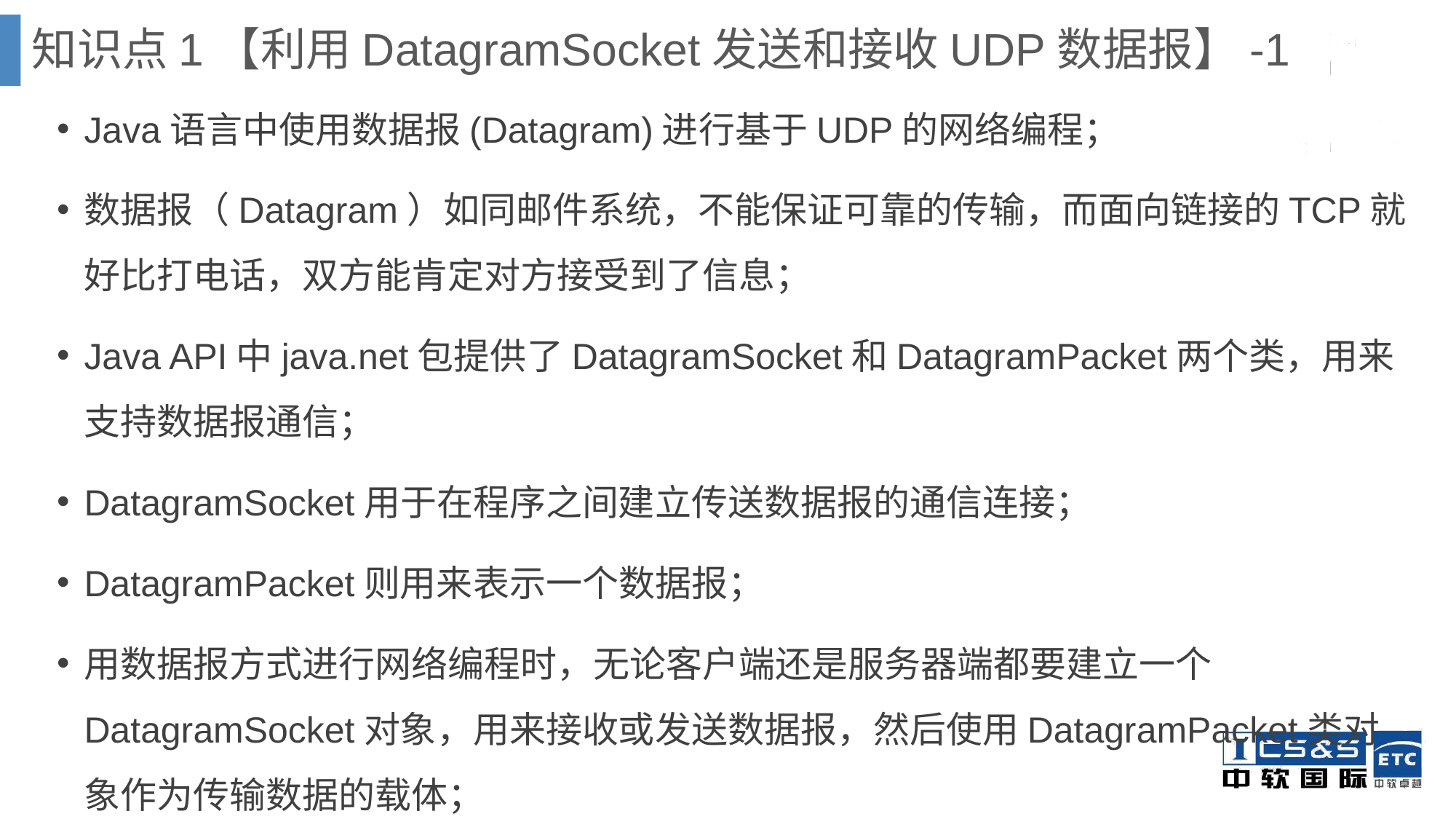

知识点1【利用DatagramSocket发送和接收UDP数据报】-1
Java语言中使用数据报(Datagram)进行基于UDP的网络编程；
数据报（Datagram）如同邮件系统，不能保证可靠的传输，而面向链接的TCP就好比打电话，双方能肯定对方接受到了信息；
Java API中java.net包提供了DatagramSocket和DatagramPacket两个类，用来支持数据报通信；
DatagramSocket用于在程序之间建立传送数据报的通信连接；
DatagramPacket则用来表示一个数据报；
用数据报方式进行网络编程时，无论客户端还是服务器端都要建立一个DatagramSocket对象，用来接收或发送数据报，然后使用DatagramPacket类对象作为传输数据的载体；